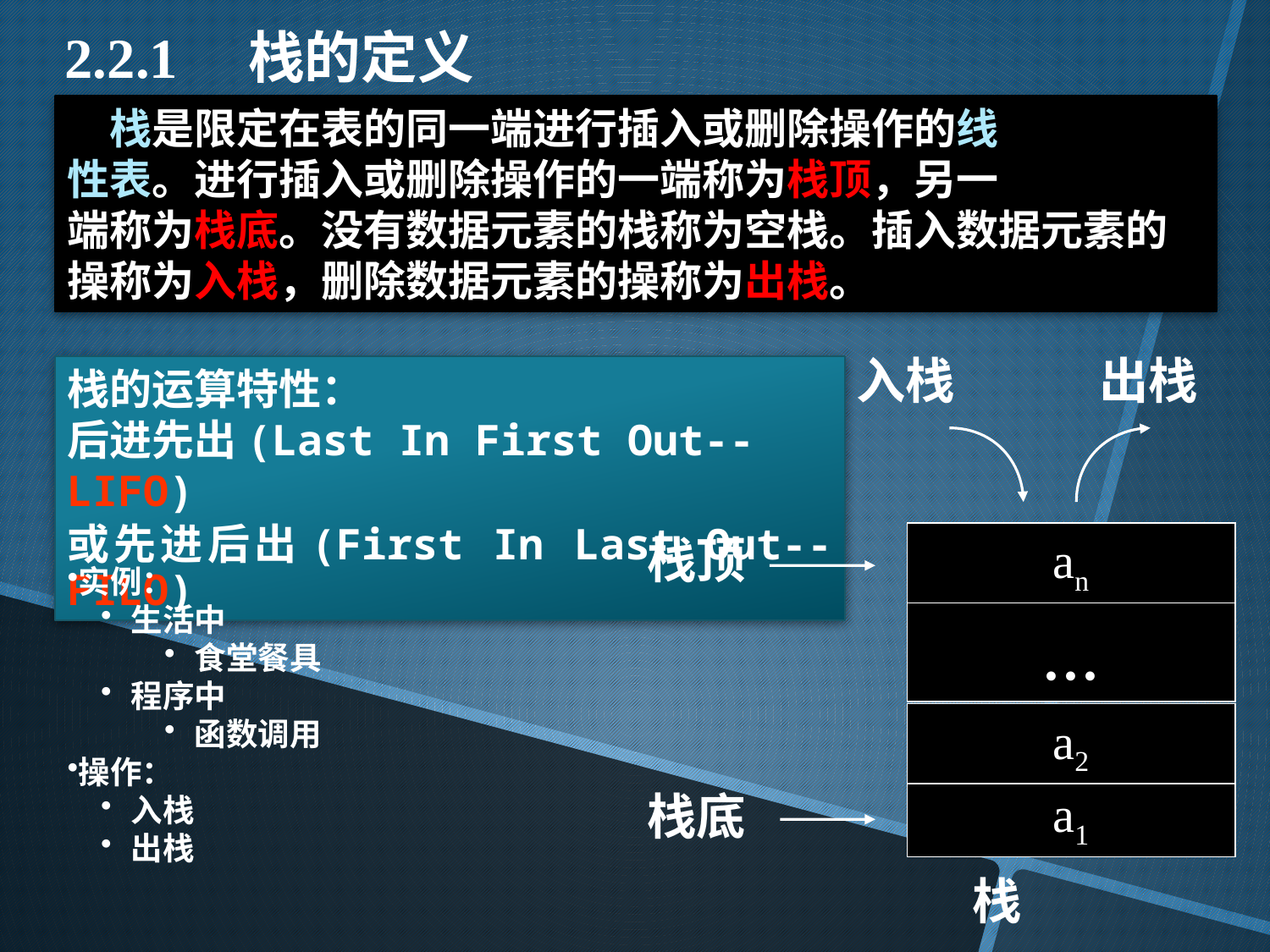

2.2.1　栈的定义

　栈是限定在表的同一端进行插入或删除操作的线
性表。进行插入或删除操作的一端称为栈顶，另一
端称为栈底。没有数据元素的栈称为空栈。插入数据元素的操称为入栈，删除数据元素的操称为出栈。
入栈
出栈

栈顶
an

...
a2
a1
栈底

栈
栈的运算特性：
后进先出(Last In First Out--LIFO)
或先进后出(First In Last Out--FILO)

实例：
生活中
食堂餐具
程序中
函数调用
操作：
入栈
出栈